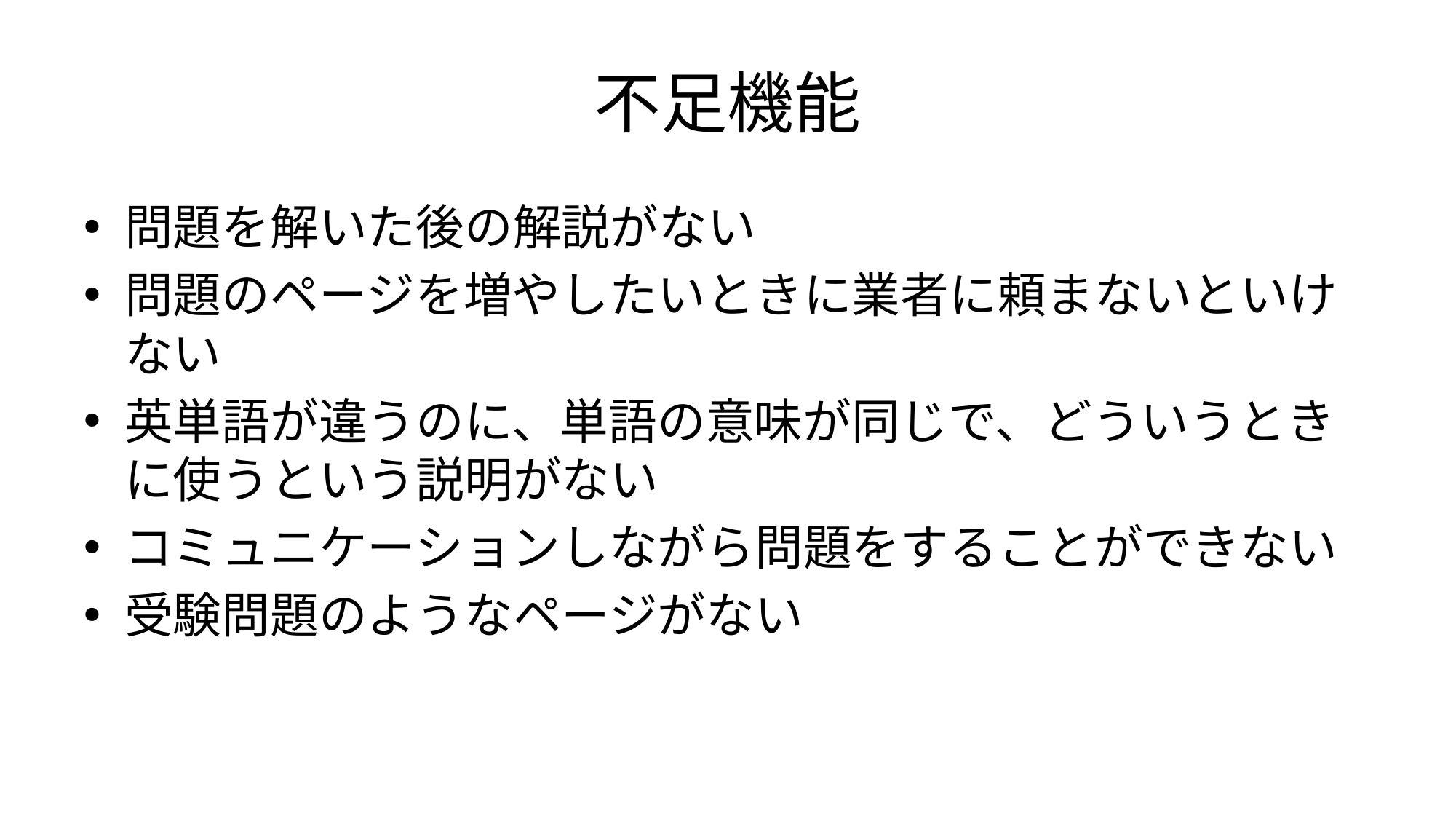

# 不足機能
問題を解いた後の解説がない
問題のページを増やしたいときに業者に頼まないといけない
英単語が違うのに、単語の意味が同じで、どういうときに使うという説明がない
コミュニケーションしながら問題をすることができない
受験問題のようなページがない